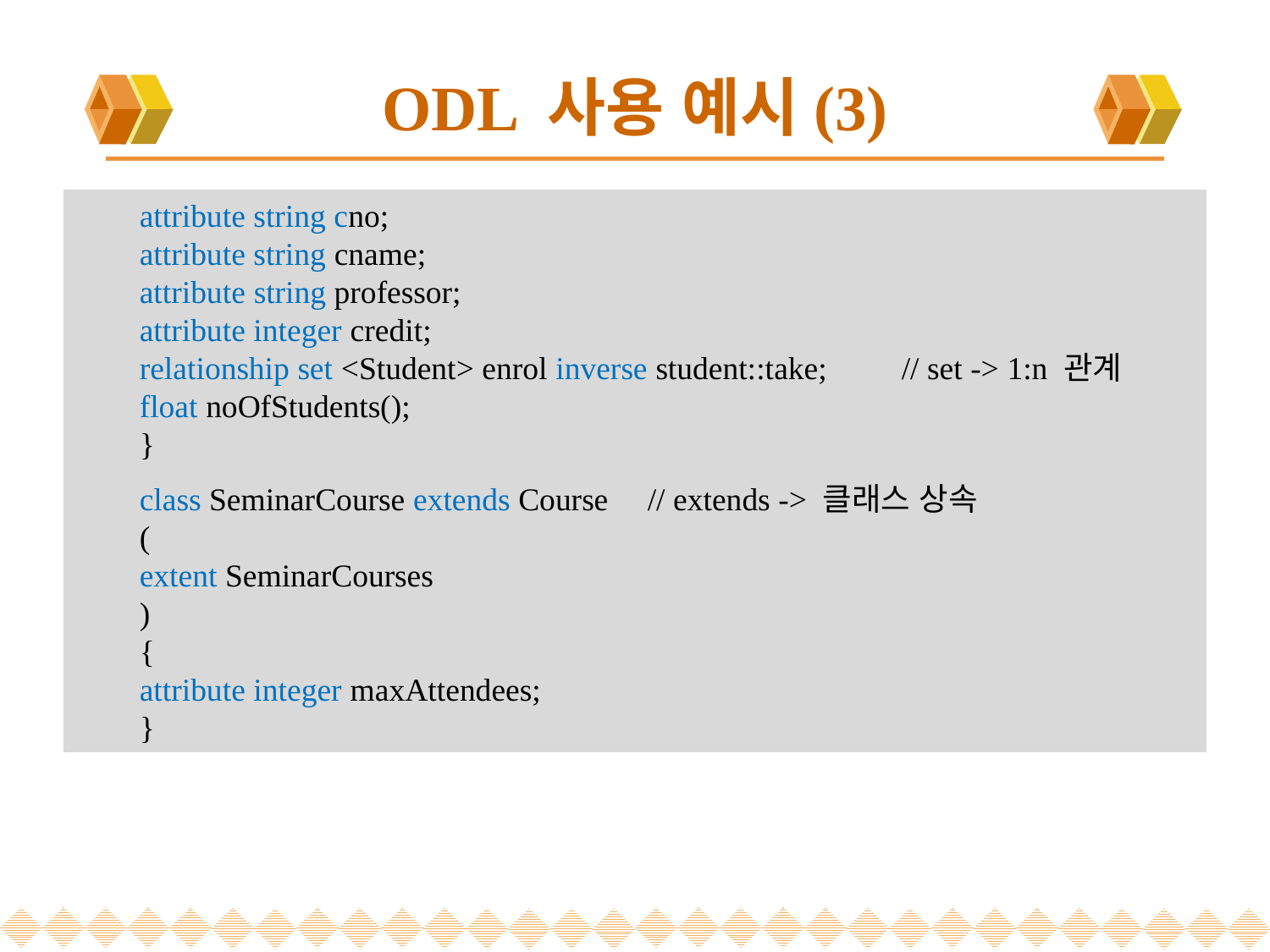

# ODL 사용 예시(3)
attribute string cno;
attribute string cname;
attribute string professor;
attribute integer credit;
relationship set <Student> enrol inverse student::take;	// set -> 1:n 관계
float noOfStudents();
}

class SeminarCourse extends Course	// extends -> 클래스 상속
(
extent SeminarCourses
)
{
attribute integer maxAttendees;
}